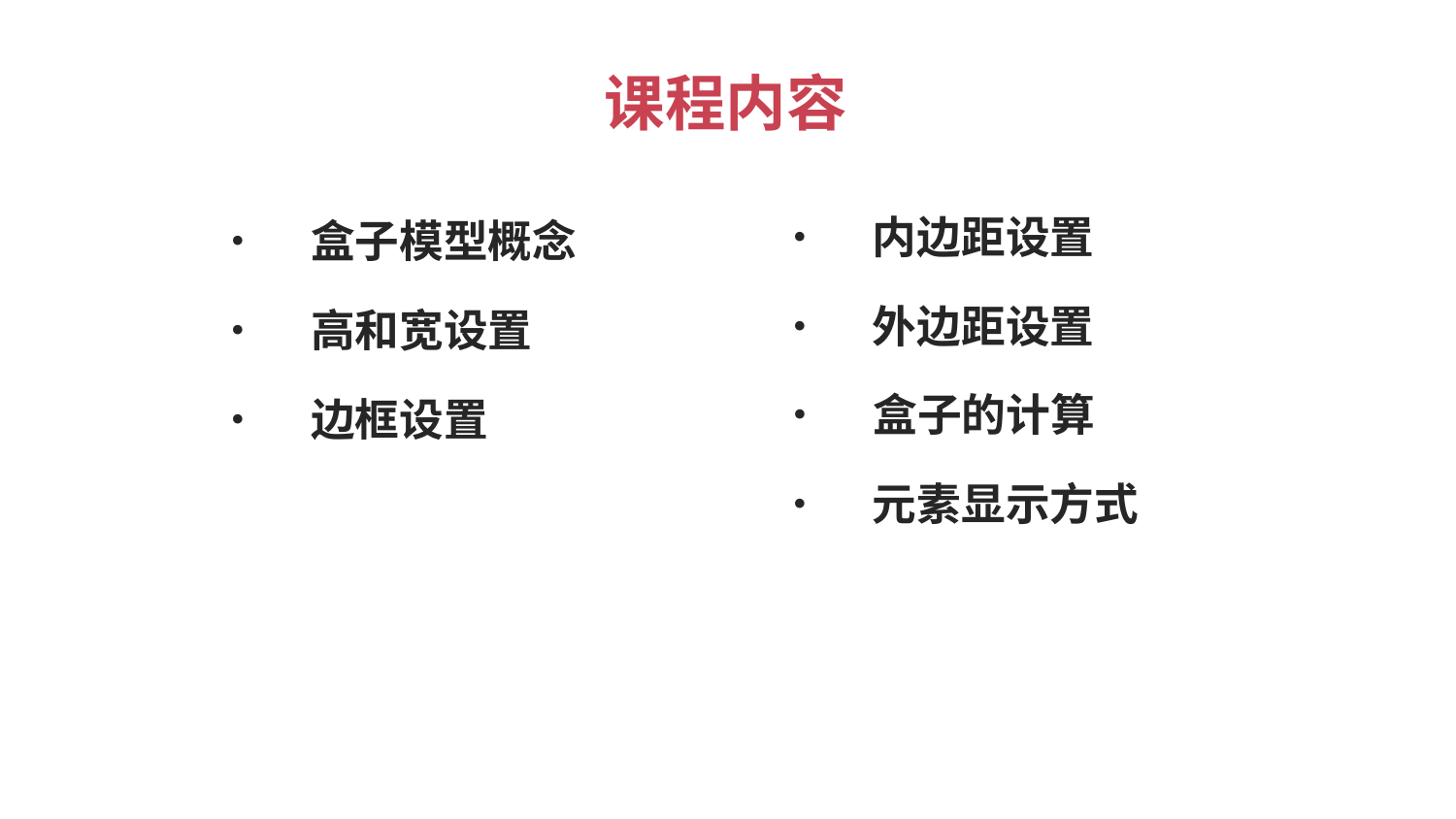

课程内容
•    内边距设置

•    外边距设置

•    盒子的计算

•    元素显示方式
•    盒子模型概念

•    高和宽设置

•    边框设置